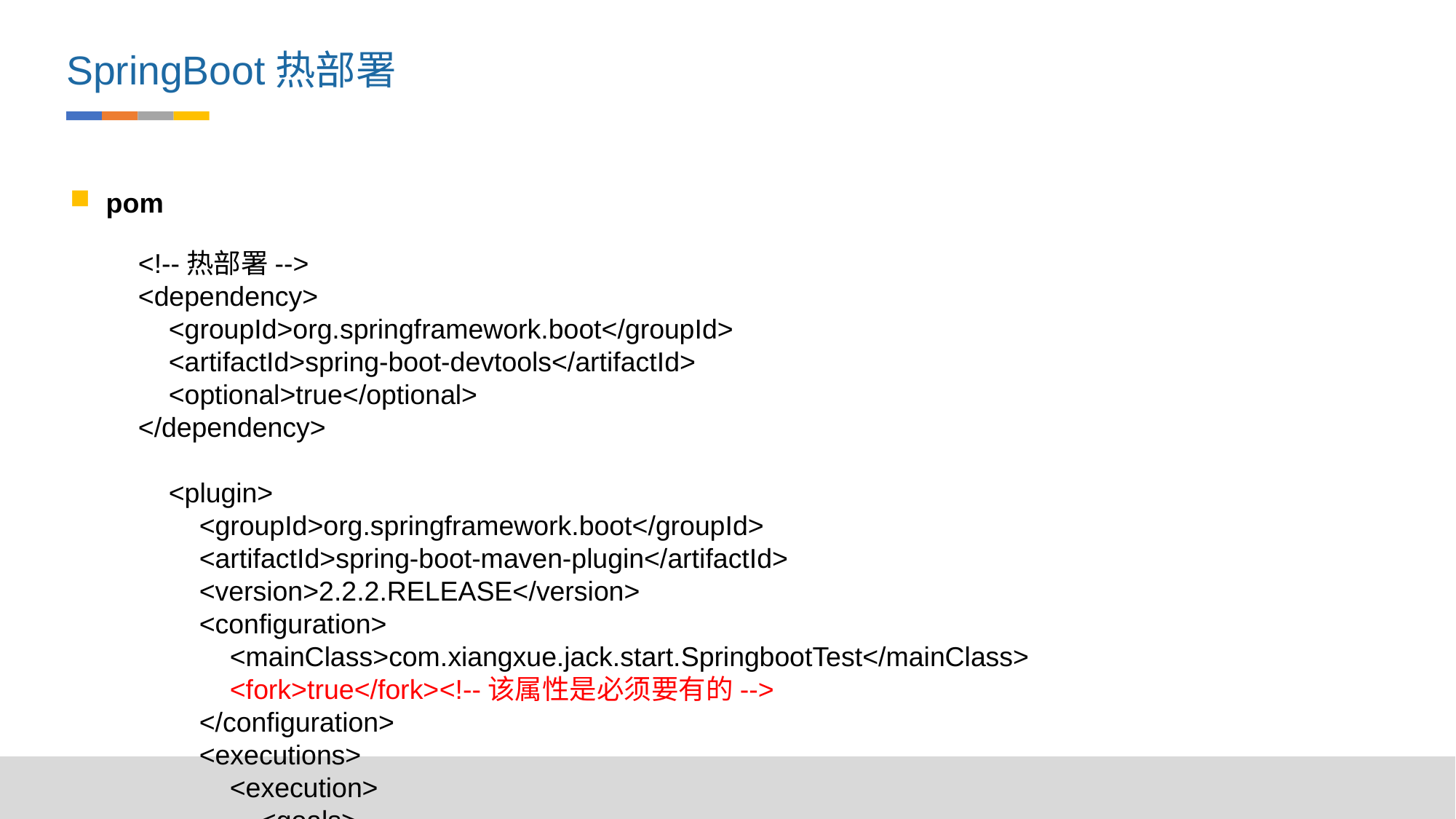

SpringBoot热部署

  pom
        <!--热部署-->
        <dependency>
            <groupId>org.springframework.boot</groupId>
            <artifactId>spring-boot-devtools</artifactId>
            <optional>true</optional>
        </dependency>

            <plugin>
                <groupId>org.springframework.boot</groupId>
                <artifactId>spring-boot-maven-plugin</artifactId>
                <version>2.2.2.RELEASE</version>
                <configuration>
                    <mainClass>com.xiangxue.jack.start.SpringbootTest</mainClass>
                    <fork>true</fork><!--该属性是必须要有的-->
                </configuration>
                <executions>
                    <execution>
                        <goals>
                            <goal>repackage</goal>
                        </goals>
                    </execution>
                </executions>
            </plugin>